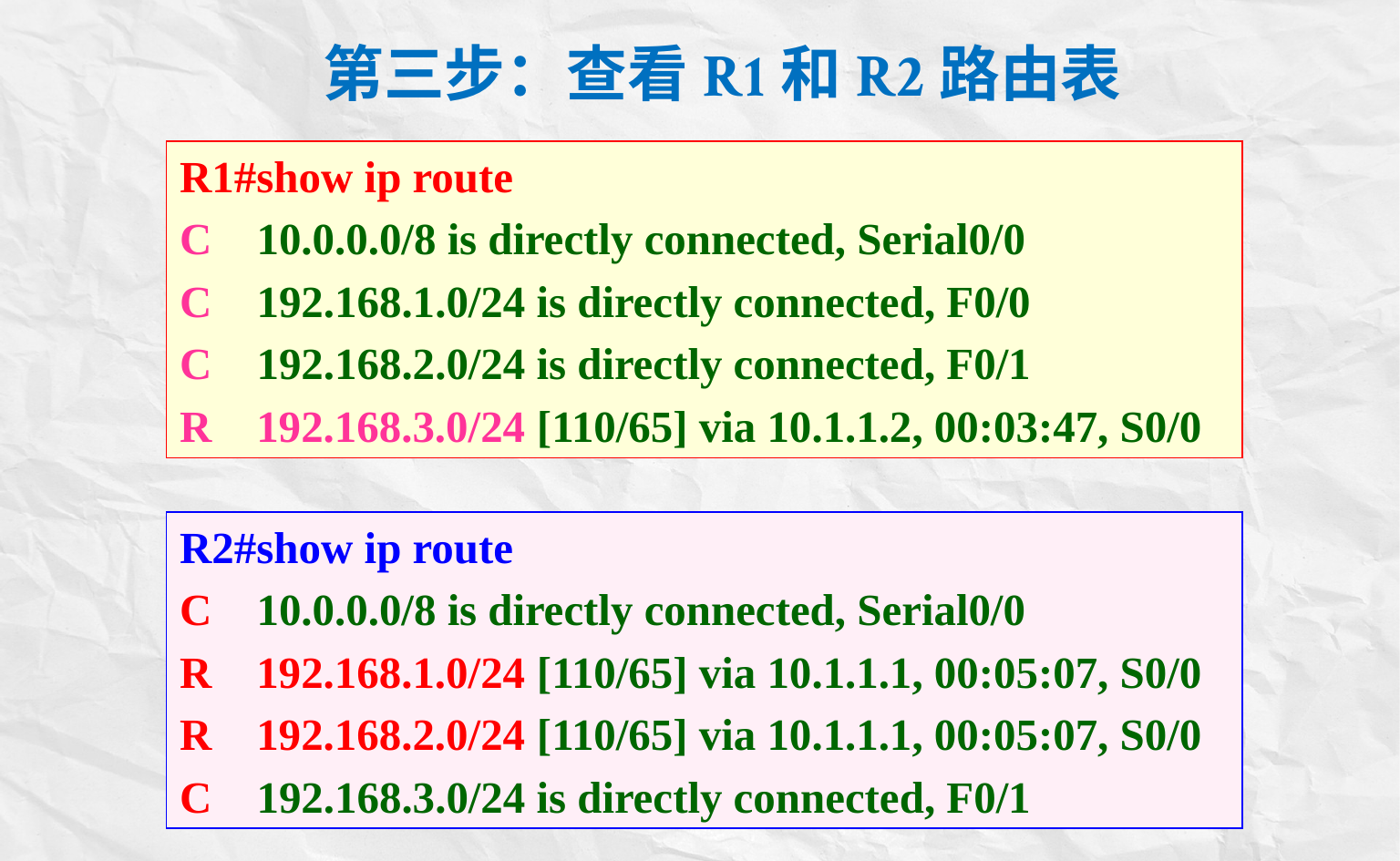

# 第三步：查看R1和R2路由表
R1#show ip route
C    10.0.0.0/8 is directly connected, Serial0/0
C    192.168.1.0/24 is directly connected, F0/0
C    192.168.2.0/24 is directly connected, F0/1
R    192.168.3.0/24 [110/65] via 10.1.1.2, 00:03:47, S0/0
R2#show ip route
C    10.0.0.0/8 is directly connected, Serial0/0
R    192.168.1.0/24 [110/65] via 10.1.1.1, 00:05:07, S0/0
R    192.168.2.0/24 [110/65] via 10.1.1.1, 00:05:07, S0/0
C    192.168.3.0/24 is directly connected, F0/1

59